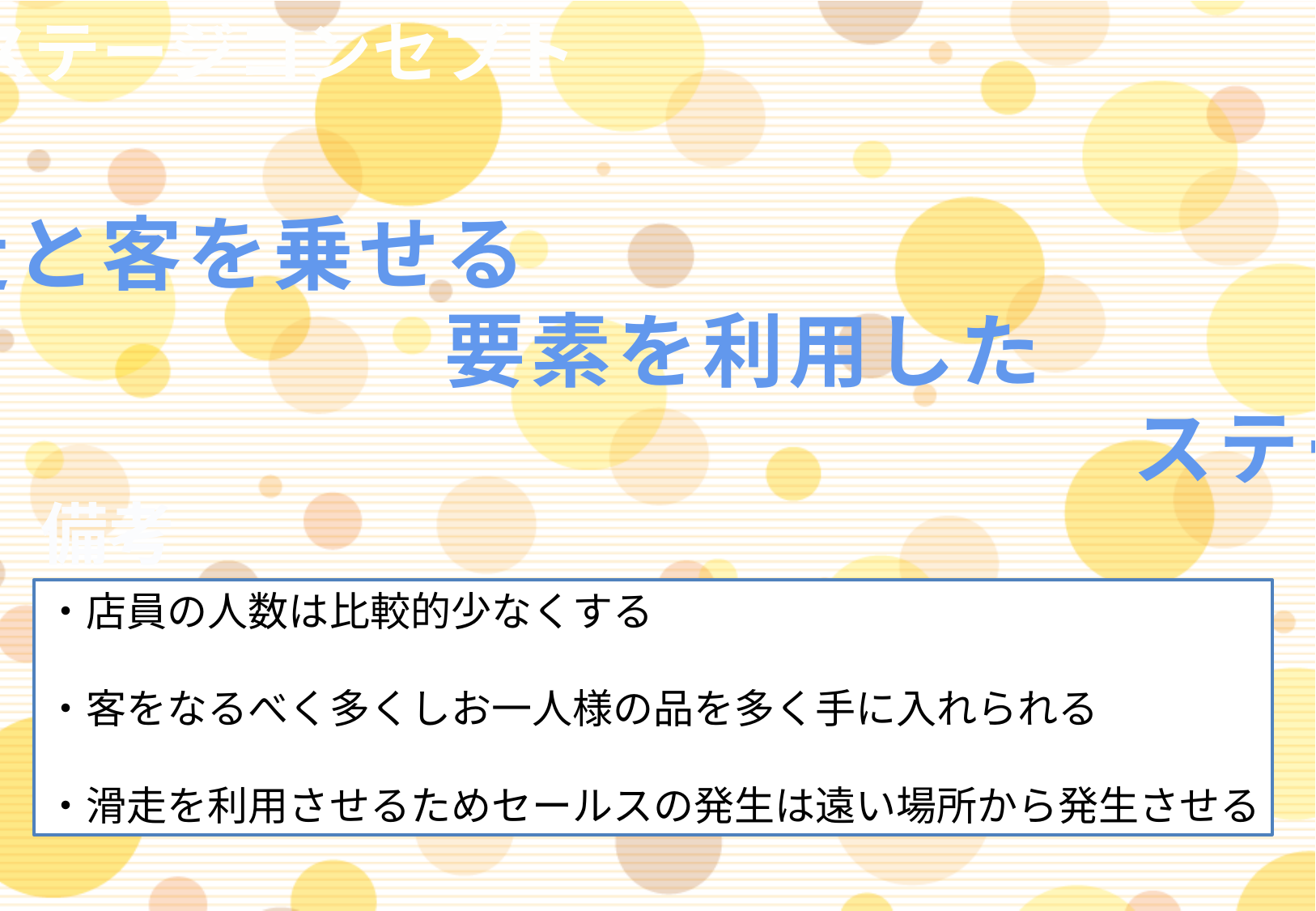

ステージコンセプト
滑走と客を乗せる
　　　　　　　要素を利用した
　　　　　　　　　　　　　　　ステージ
備考
・店員の人数は比較的少なくする

・客をなるべく多くしお一人様の品を多く手に入れられる

・滑走を利用させるためセールスの発生は遠い場所から発生させる